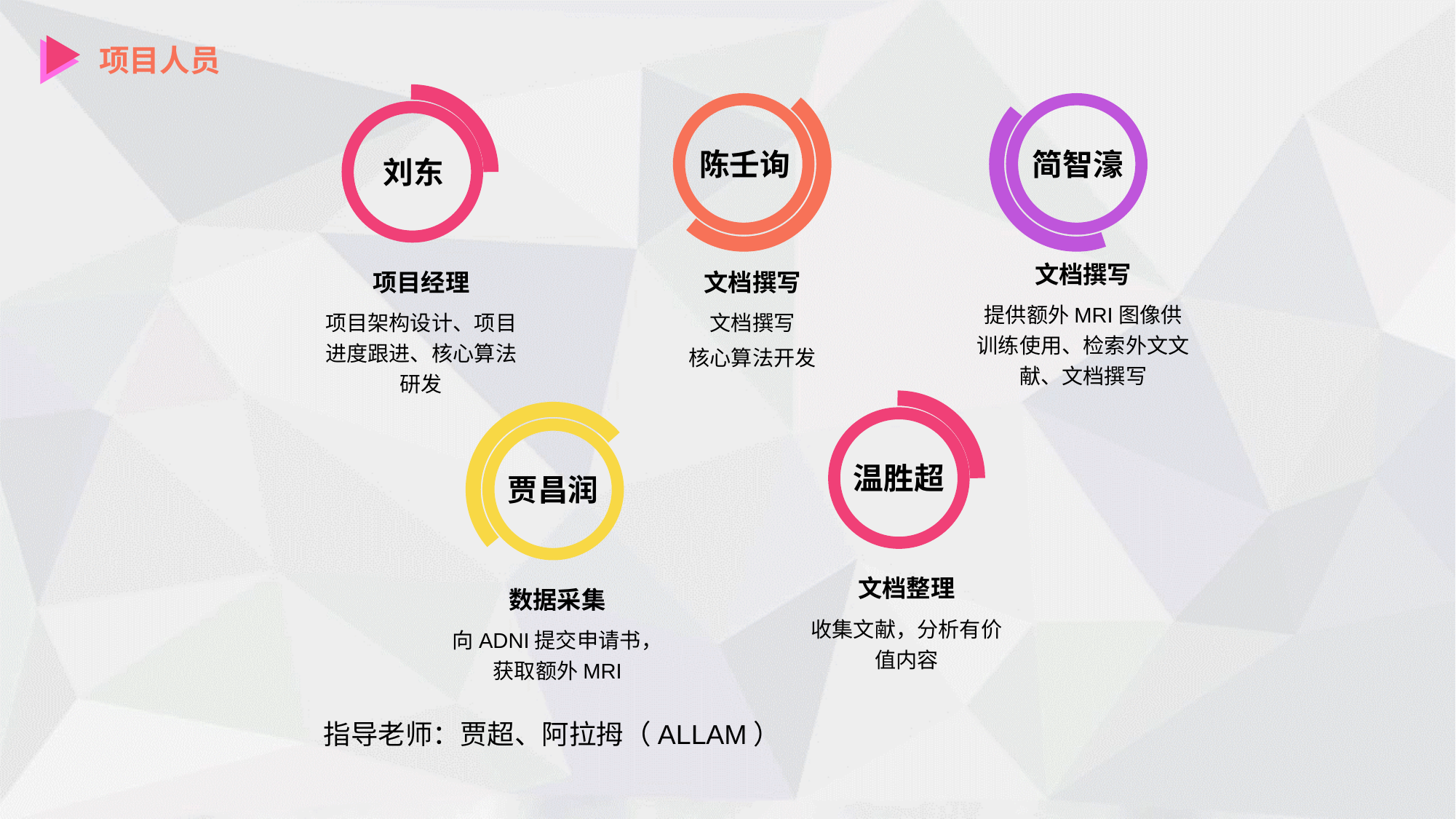

项目人员

陈壬询
简智濠
刘东
文档撰写
提供额外MRI图像供训练使用、检索外文文献、文档撰写
文档撰写
文档撰写
核心算法开发
项目经理
项目架构设计、项目进度跟进、核心算法研发

温胜超
贾昌润
文档整理
收集文献，分析有价值内容
数据采集
向ADNI提交申请书，获取额外MRI
指导老师：贾超、阿拉拇（ALLAM）